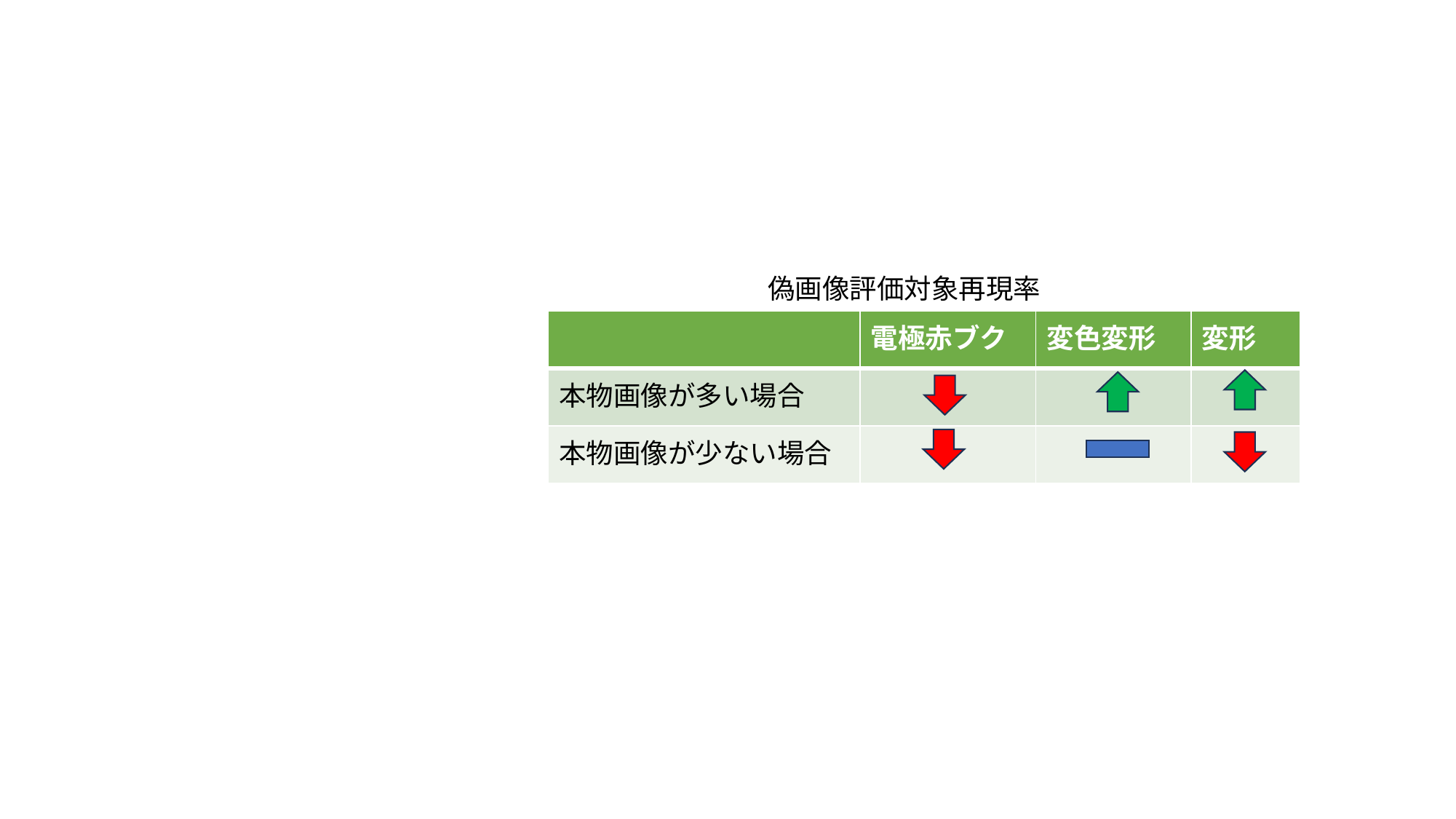

#
偽画像評価対象再現率

|  | 電極赤ブク | 変色変形 | 変形 |
| --- | --- | --- | --- |
| 本物画像が多い場合 |  |  |  |
| 本物画像が少ない場合 |  |  |  |